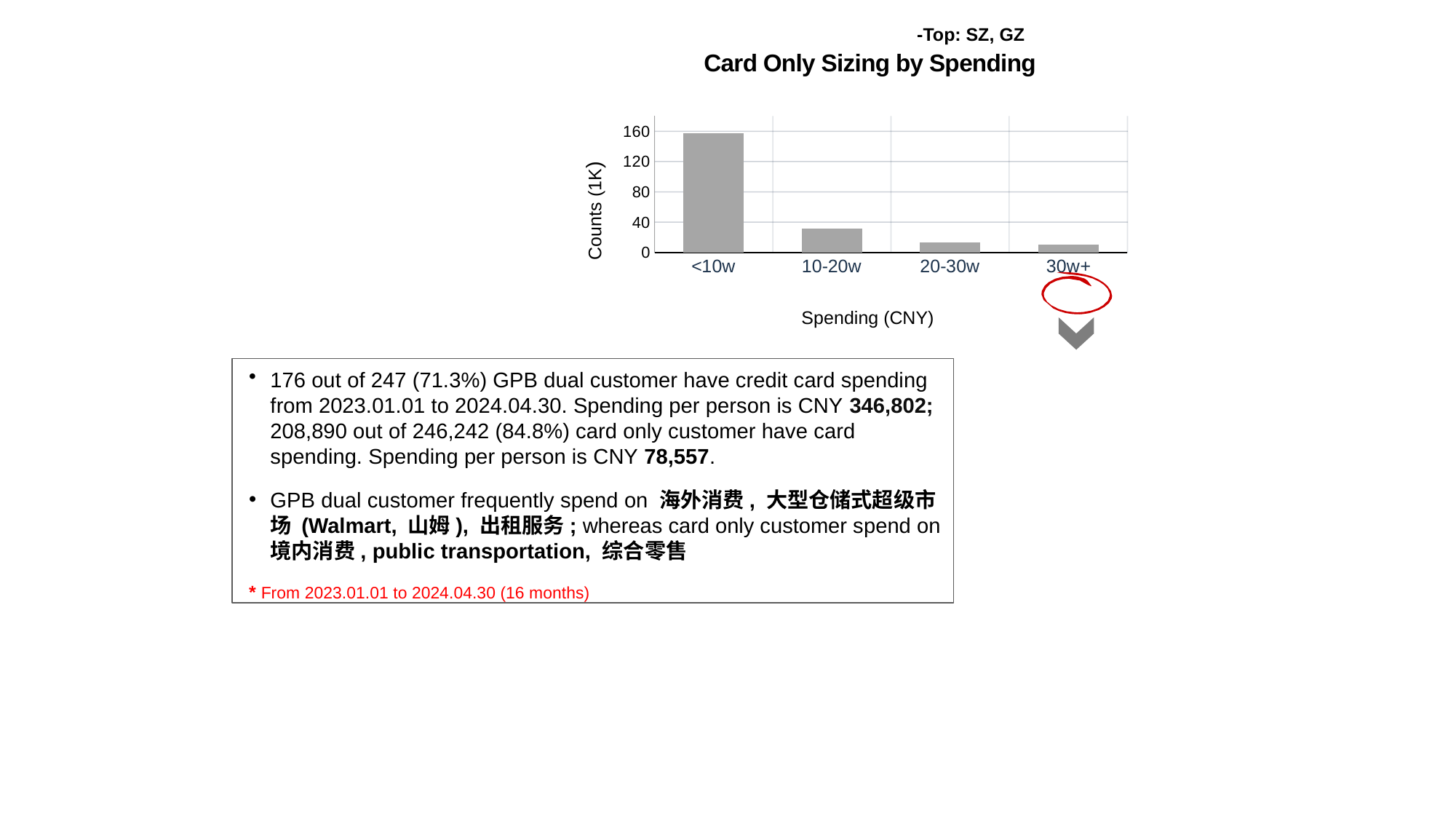

-Top: SZ, GZ
#
Card Only Sizing by Spending

### Chart

| Category | cnt |
|---|---|
| <10w | 157.0 |
| 10-20w | 31.9 |
| 20-30w | 13.7 |
| 30w+ | 10.4 |
Counts (1K)

Spending (CNY)

176 out of 247 (71.3%) GPB dual customer have credit card spending from 2023.01.01 to 2024.04.30. Spending per person is CNY 346,802; 208,890 out of 246,242 (84.8%) card only customer have card spending. Spending per person is CNY 78,557.
GPB dual customer frequently spend on 海外消费, 大型仓储式超级市场 (Walmart, 山姆), 出租服务; whereas card only customer spend on 境内消费, public transportation, 综合零售
* From 2023.01.01 to 2024.04.30 (16 months)